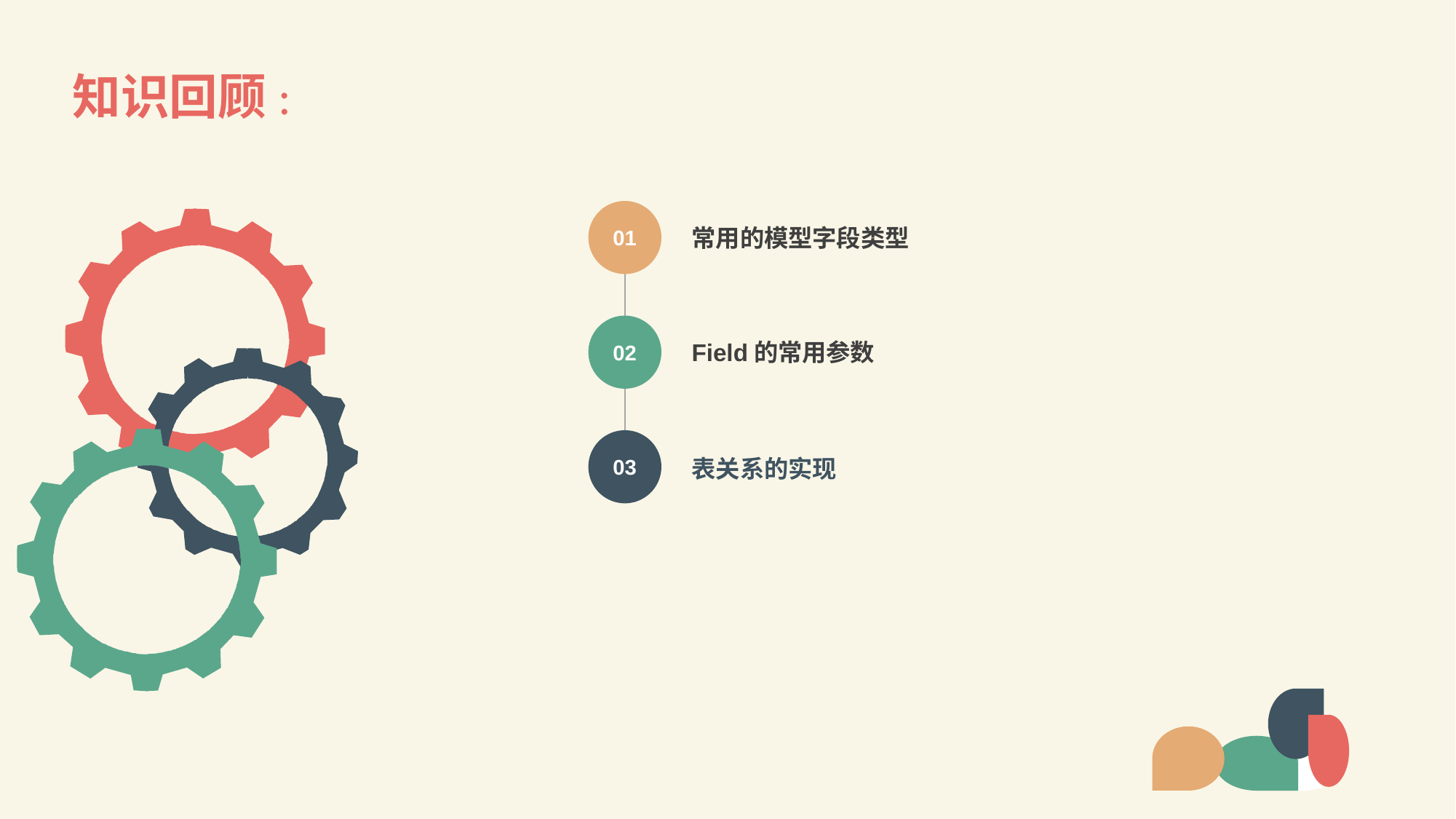

# 知识回顾:

01

常用的模型字段类型

02
Field的常用参数

03
表关系的实现

LOREM